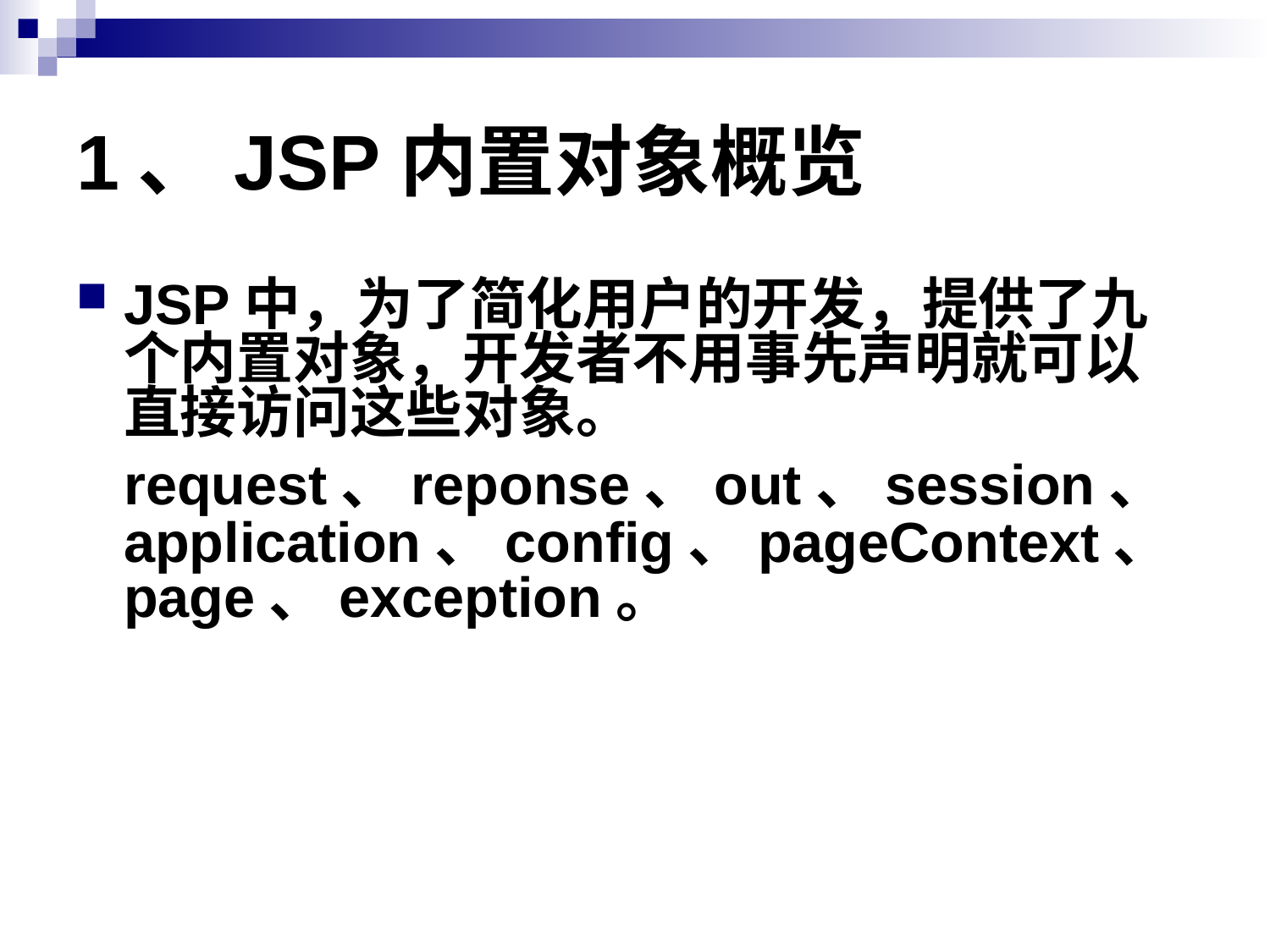

# 1、JSP内置对象概览
JSP中，为了简化用户的开发，提供了九个内置对象，开发者不用事先声明就可以直接访问这些对象。
	request、reponse、out、session、
 	application、config、pageContext、
	page、exception。
2